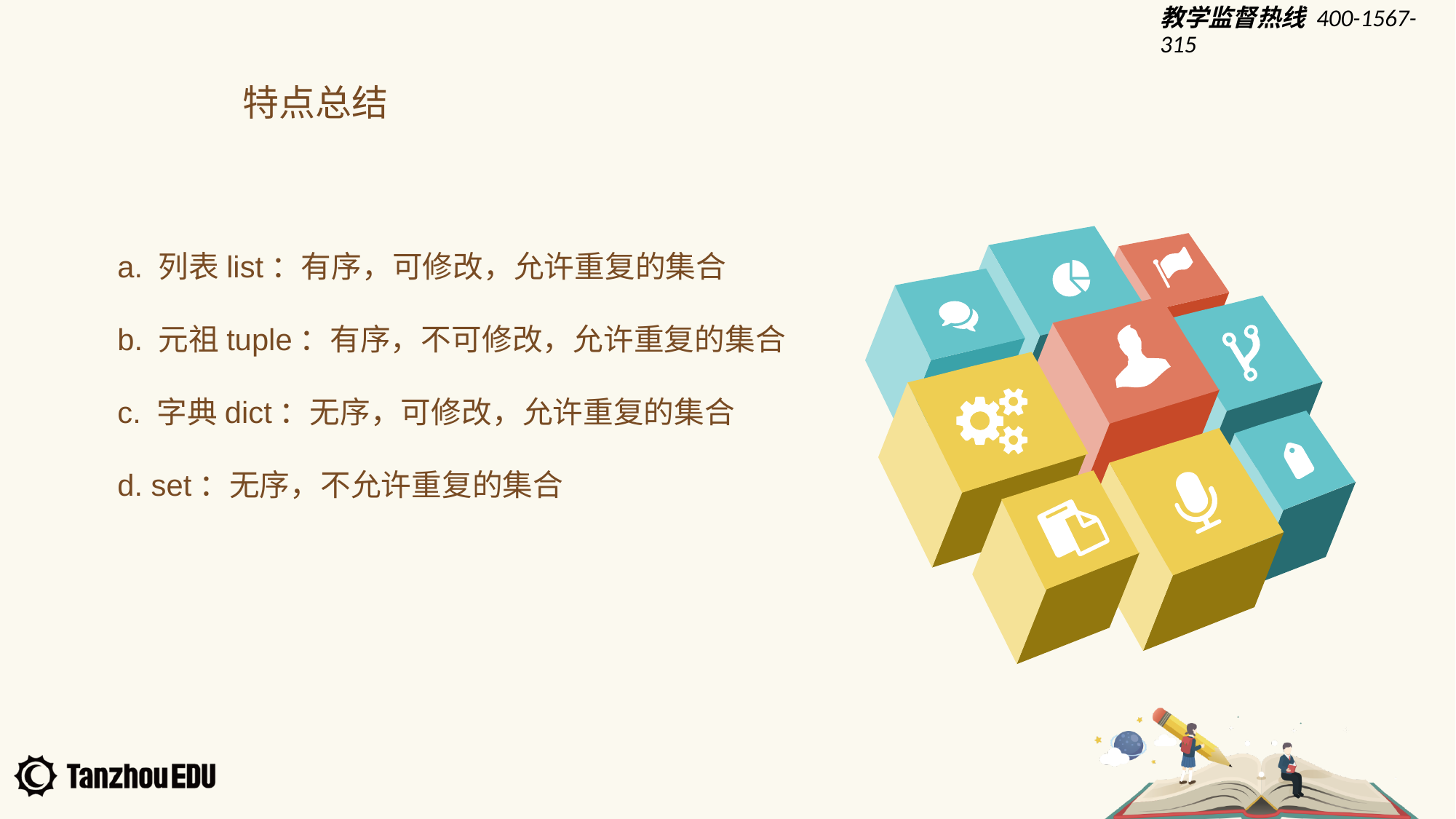

特点总结

 a. 列表list：有序，可修改，允许重复的集合

 b. 元祖tuple：有序，不可修改，允许重复的集合

 c. 字典dict：无序，可修改，允许重复的集合

 d. set：无序，不允许重复的集合